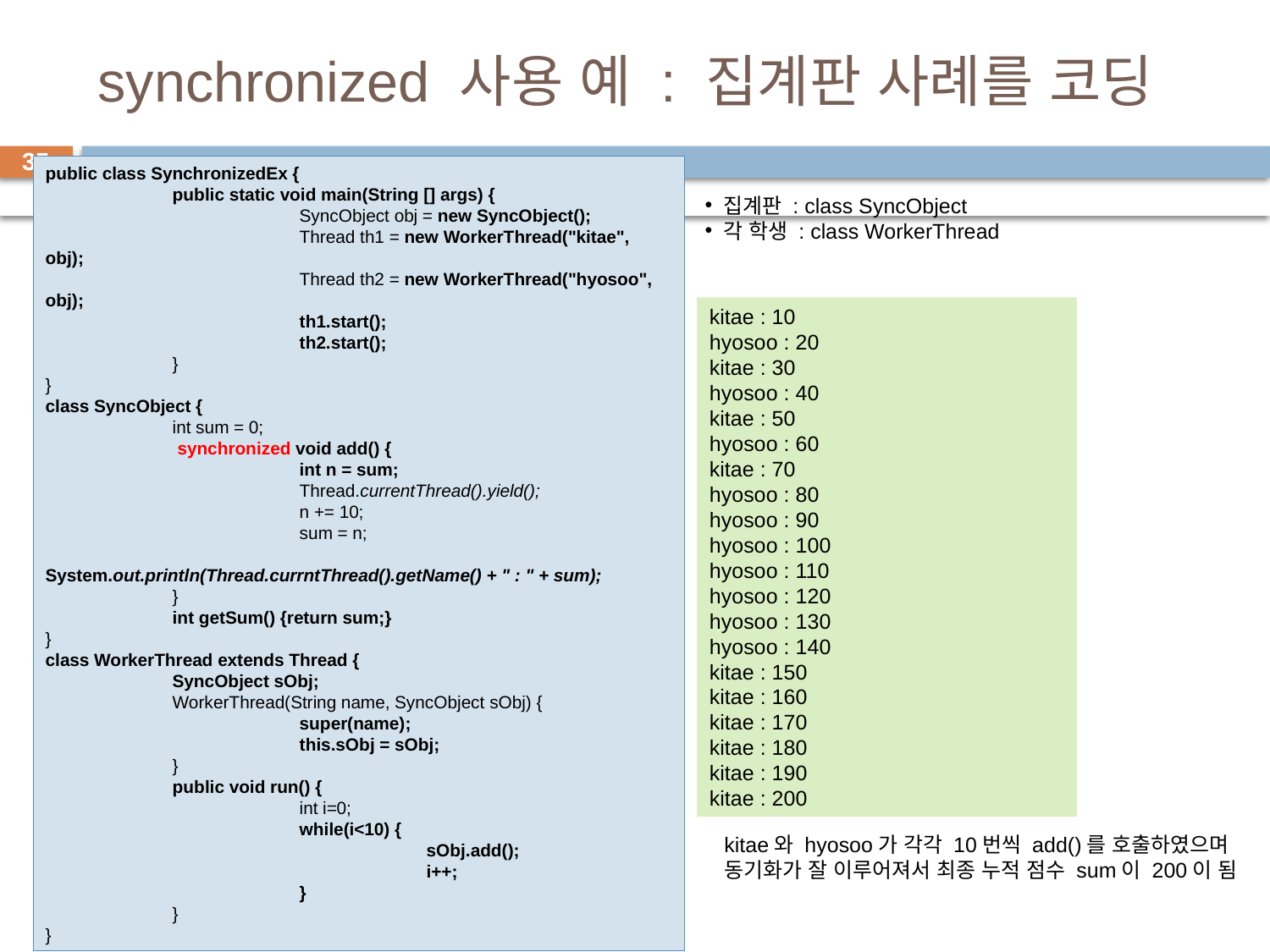

# synchronized 사용 예 : 집계판 사례를 코딩
35
public class SynchronizedEx {
	public static void main(String [] args) {
		SyncObject obj = new SyncObject();
		Thread th1 = new WorkerThread("kitae", obj);
		Thread th2 = new WorkerThread("hyosoo", obj);
		th1.start();
		th2.start();
	}
}
class SyncObject {
	int sum = 0;
	 synchronized void add() {
		int n = sum;
		Thread.currentThread().yield();
		n += 10;
		sum = n;
		System.out.println(Thread.currntThread().getName() + " : " + sum);
	}
	int getSum() {return sum;}
}
class WorkerThread extends Thread {
	SyncObject sObj;
	WorkerThread(String name, SyncObject sObj) {
		super(name);
		this.sObj = sObj;
	}
	public void run() {
		int i=0;
		while(i<10) {
			sObj.add();
			i++;
		}
	}
}
 집계판 : class SyncObject
 각 학생 : class WorkerThread
kitae : 10
hyosoo : 20
kitae : 30
hyosoo : 40
kitae : 50
hyosoo : 60
kitae : 70
hyosoo : 80
hyosoo : 90
hyosoo : 100
hyosoo : 110
hyosoo : 120
hyosoo : 130
hyosoo : 140
kitae : 150
kitae : 160
kitae : 170
kitae : 180
kitae : 190
kitae : 200
kitae와 hyosoo가 각각 10번씩 add()를 호출하였으며
동기화가 잘 이루어져서 최종 누적 점수 sum이 200이 됨